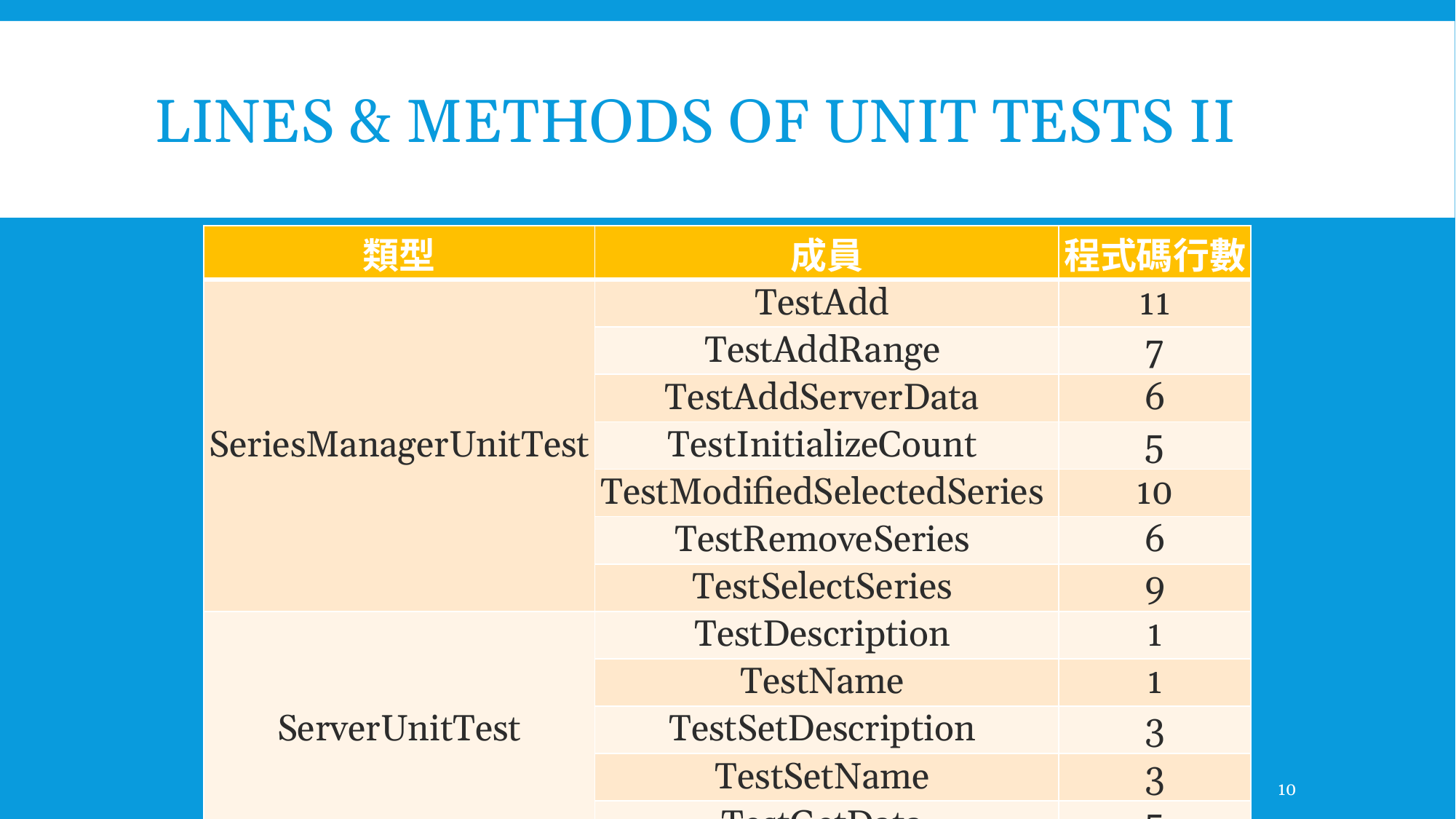

# Lines & Methods of Unit Tests II
| 類型 | 成員 | 程式碼行數 |
| --- | --- | --- |
| SeriesManagerUnitTest | TestAdd | 11 |
|  | TestAddRange | 7 |
|  | TestAddServerData | 6 |
|  | TestInitializeCount | 5 |
|  | TestModifiedSelectedSeries | 10 |
|  | TestRemoveSeries | 6 |
|  | TestSelectSeries | 9 |
| ServerUnitTest | TestDescription | 1 |
|  | TestName | 1 |
|  | TestSetDescription | 3 |
|  | TestSetName | 3 |
|  | TestGetData | 5 |
10